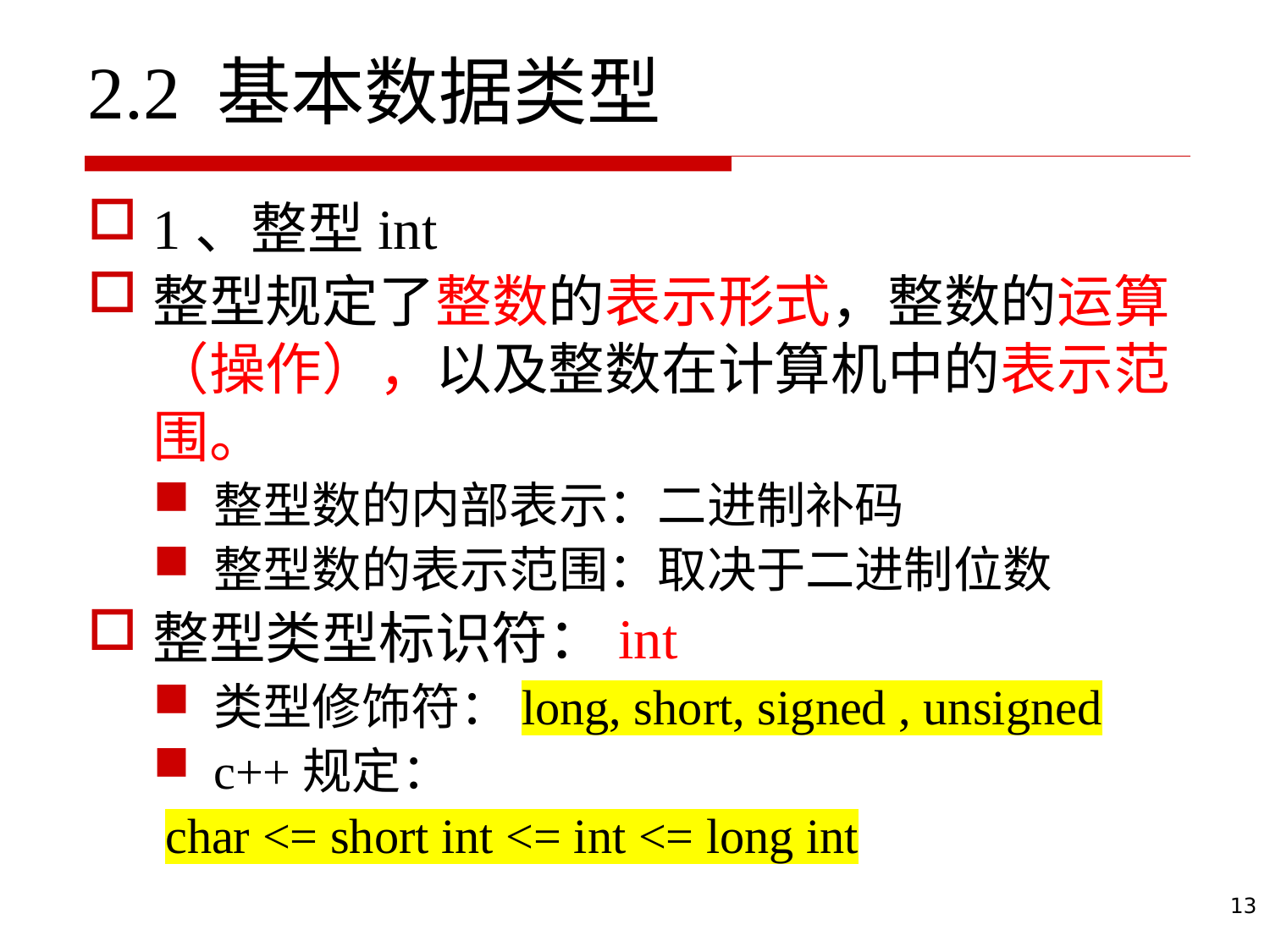

# 2.2 基本数据类型
1、整型int
整型规定了整数的表示形式，整数的运算（操作），以及整数在计算机中的表示范围。
整型数的内部表示：二进制补码
整型数的表示范围：取决于二进制位数
整型类型标识符：int
类型修饰符：long, short, signed , unsigned
c++规定：
 char <= short int <= int <= long int
13